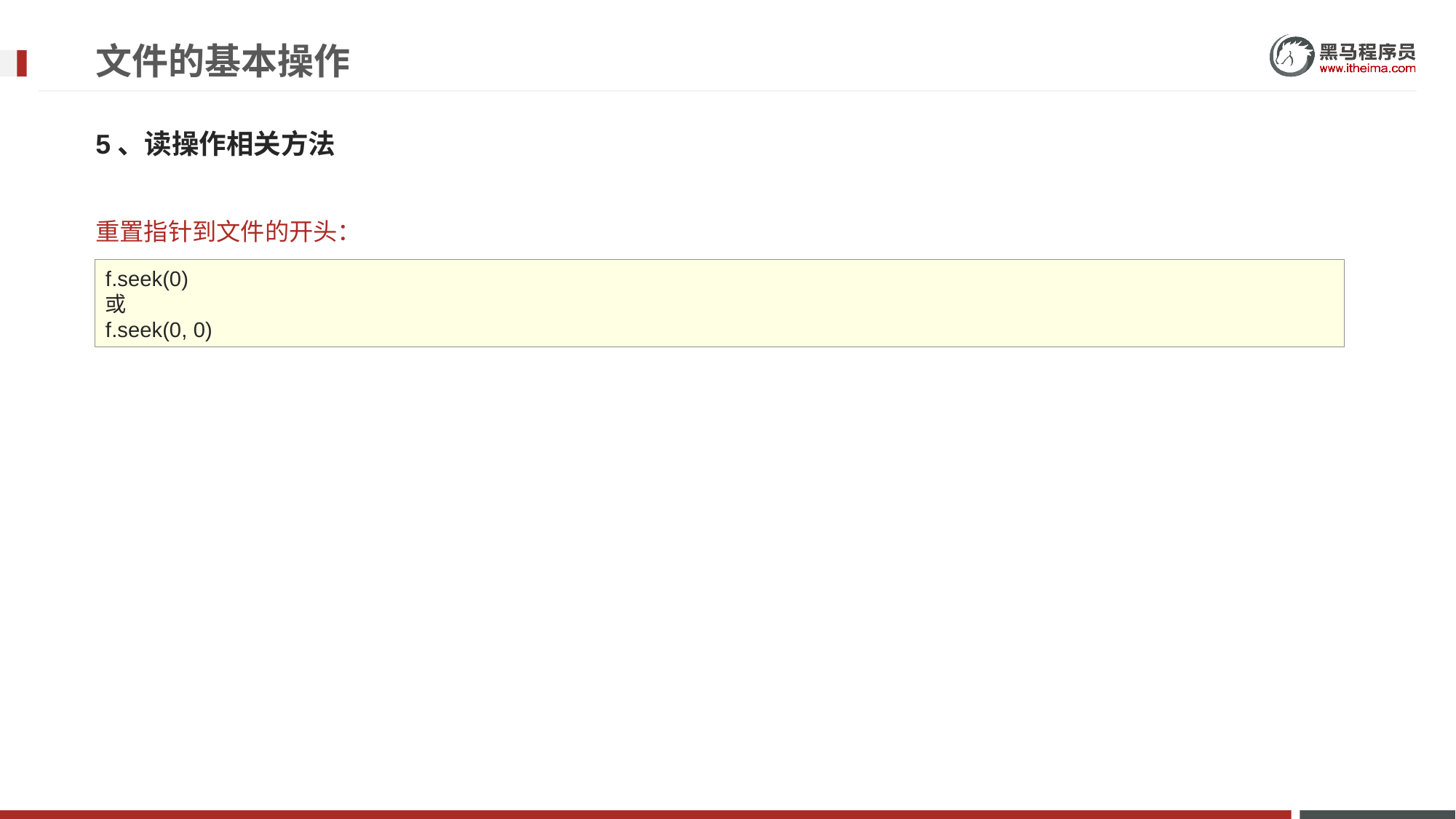

# 文件的基本操作
5、读操作相关方法
重置指针到文件的开头：
f.seek(0)
或
f.seek(0, 0)